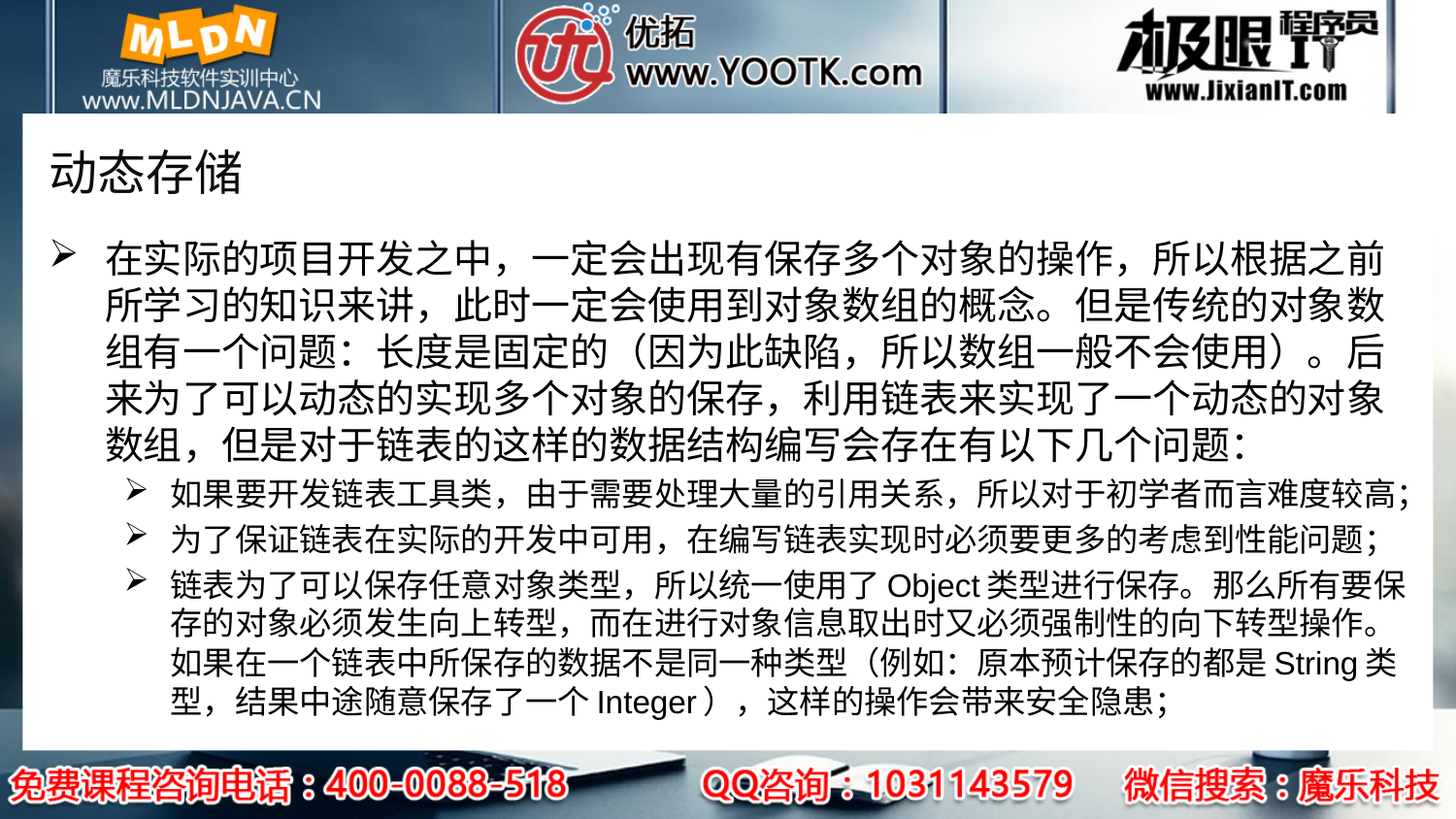

# 动态存储
在实际的项目开发之中，一定会出现有保存多个对象的操作，所以根据之前所学习的知识来讲，此时一定会使用到对象数组的概念。但是传统的对象数组有一个问题：长度是固定的（因为此缺陷，所以数组一般不会使用）。后来为了可以动态的实现多个对象的保存，利用链表来实现了一个动态的对象数组，但是对于链表的这样的数据结构编写会存在有以下几个问题：
如果要开发链表工具类，由于需要处理大量的引用关系，所以对于初学者而言难度较高；
为了保证链表在实际的开发中可用，在编写链表实现时必须要更多的考虑到性能问题；
链表为了可以保存任意对象类型，所以统一使用了Object类型进行保存。那么所有要保存的对象必须发生向上转型，而在进行对象信息取出时又必须强制性的向下转型操作。如果在一个链表中所保存的数据不是同一种类型（例如：原本预计保存的都是String类型，结果中途随意保存了一个Integer），这样的操作会带来安全隐患；